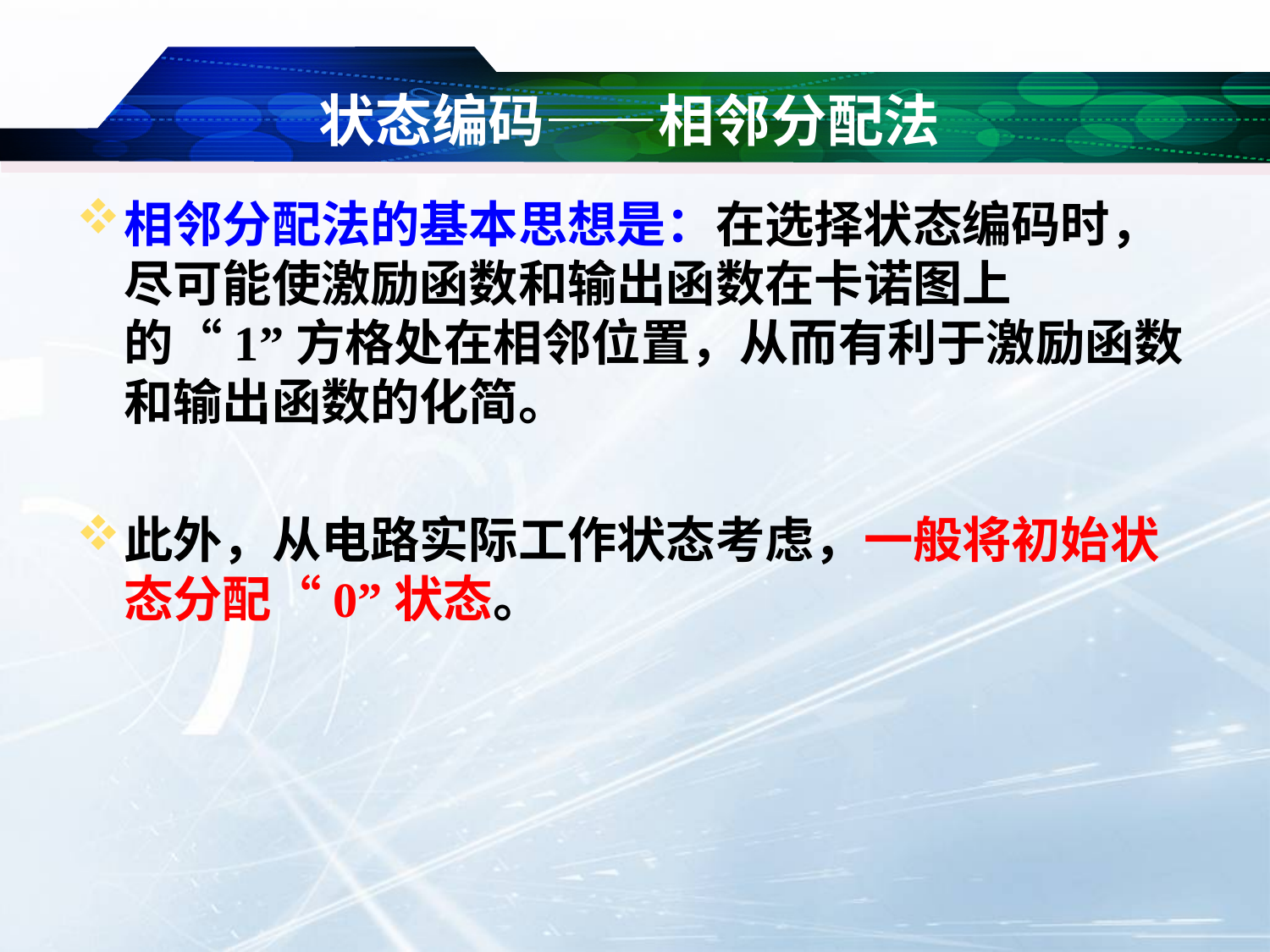

# 状态编码——相邻分配法
相邻分配法的基本思想是：在选择状态编码时，尽可能使激励函数和输出函数在卡诺图上的“1”方格处在相邻位置，从而有利于激励函数和输出函数的化简。

此外，从电路实际工作状态考虑，一般将初始状态分配“0”状态。